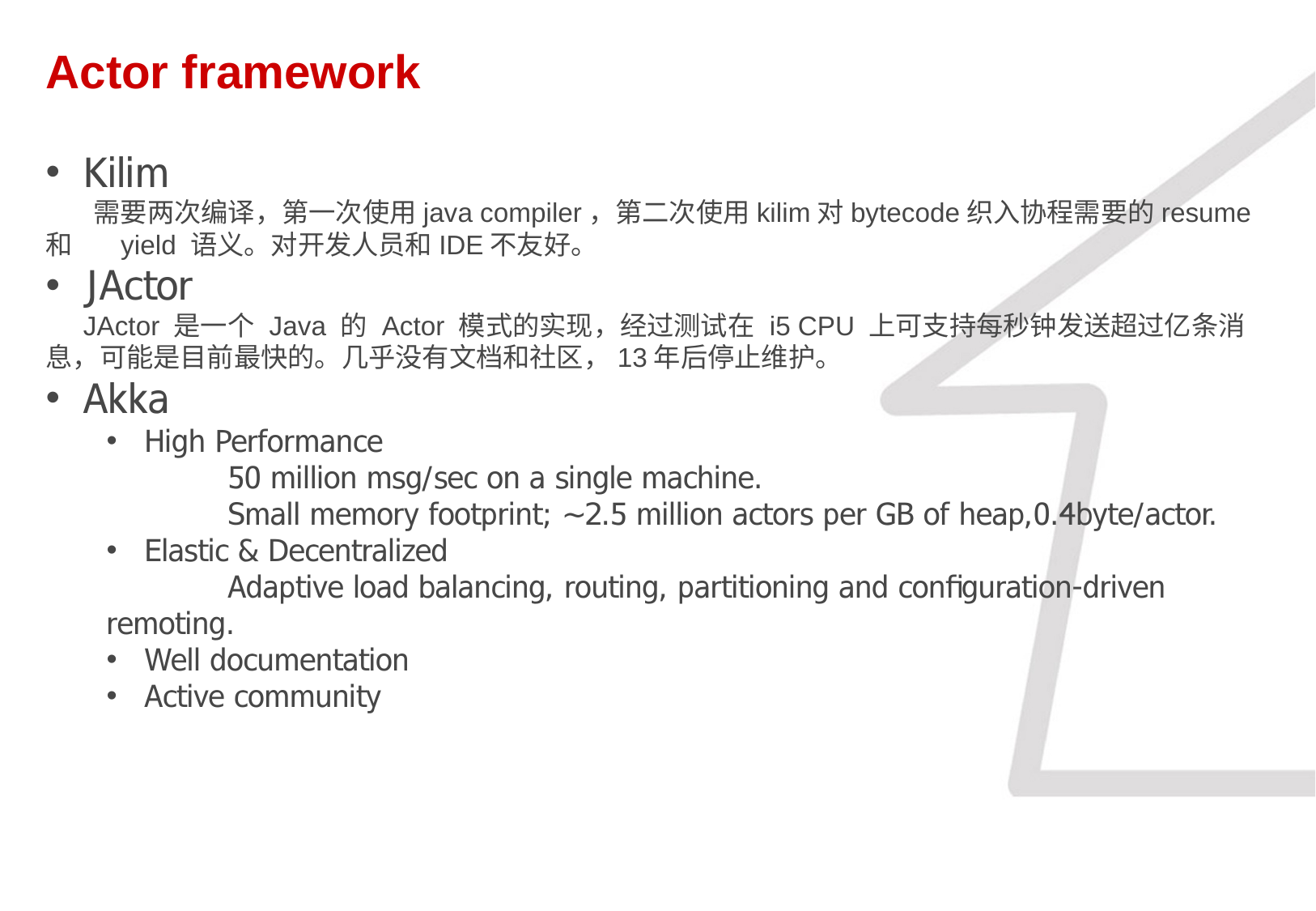

Actor framework
Kilim
     需要两次编译，第一次使用java compiler，第二次使用kilim对bytecode织入协程需要的resume和     yield 语义。对开发人员和IDE不友好。
JActor
     JActor 是一个 Java 的 Actor 模式的实现，经过测试在 i5 CPU 上可支持每秒钟发送超过亿条消息，可能是目前最快的。几乎没有文档和社区，13年后停止维护。
Akka
High Performance
 	50 million msg/sec on a single machine.
	Small memory footprint; ~2.5 million actors per GB of heap,0.4byte/actor.
Elastic & Decentralized
	Adaptive load balancing, routing, partitioning and configuration-driven remoting.
Well documentation
Active community